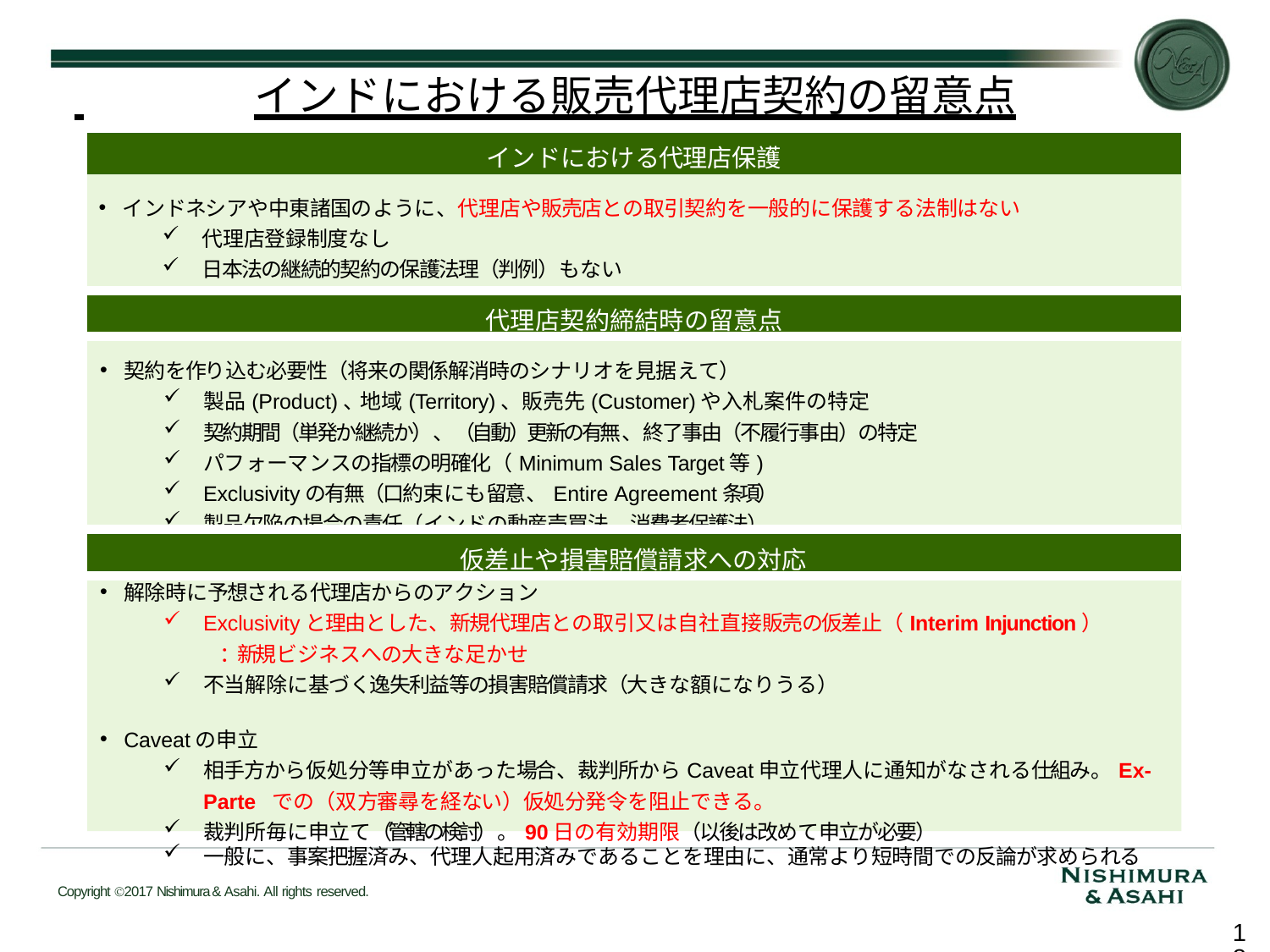

# インドにおける販売代理店契約の留意点
| インドにおける代理店保護 |
| --- |
| インドネシアや中東諸国のように、代理店や販売店との取引契約を一般的に保護する法制はない 代理店登録制度なし 日本法の継続的契約の保護法理（判例）もない |
| 代理店契約締結時の留意点 |
| 契約を作り込む必要性（将来の関係解消時のシナリオを見据えて） 製品(Product)、地域(Territory)、販売先(Customer)や入札案件の特定 契約期間（単発か継続か）、（自動）更新の有無、終了事由（不履行事由）の特定 パフォーマンスの指標の明確化（Minimum Sales Target等) Exclusivityの有無（口約束にも留意、Entire Agreement条項） 製品欠陥の場合の責任（インドの動産売買法、消費者保護法） |
| 仮差止や損害賠償請求への対応 |
| 解除時に予想される代理店からのアクション Exclusivityと理由とした、新規代理店との取引又は自社直接販売の仮差止（Interim Injunction） ：新規ビジネスへの大きな足かせ 不当解除に基づく逸失利益等の損害賠償請求（大きな額になりうる） Caveatの申立 相手方から仮処分等申立があった場合、裁判所からCaveat申立代理人に通知がなされる仕組み。Ex-Parte での（双方審尋を経ない）仮処分発令を阻止できる。 裁判所毎に申立て（管轄の検討）。90日の有効期限（以後は改めて申立が必要） 一般に、事案把握済み、代理人起用済みであることを理由に、通常より短時間での反論が求められる |
Copyright Ⓒ2017 Nishimura & Asahi. All rights reserved.
18